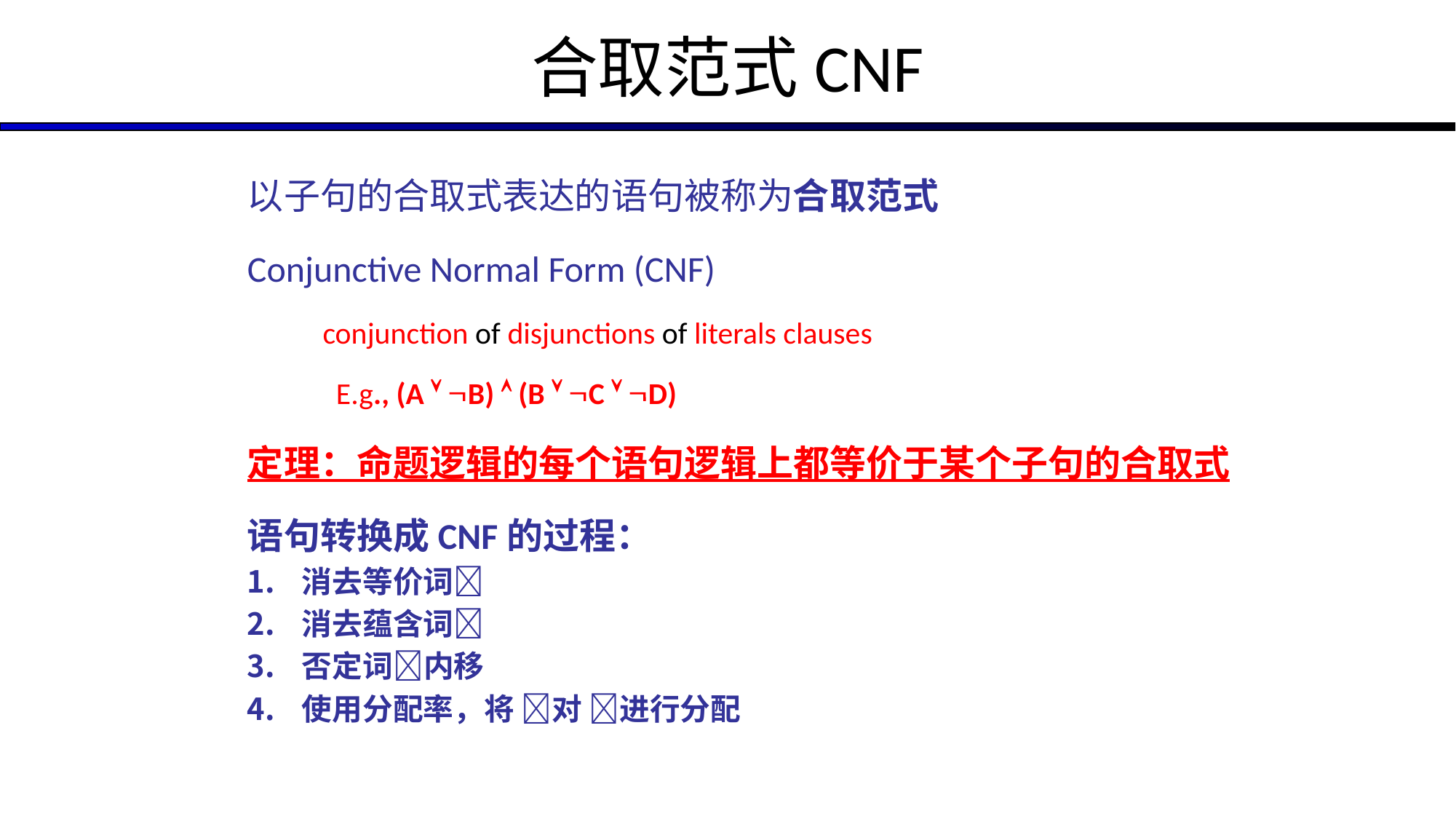

# 合取范式CNF
以子句的合取式表达的语句被称为合取范式
Conjunctive Normal Form (CNF)
   conjunction of disjunctions of literals clauses
	E.g., (A ∨ ¬B) ∧ (B ∨ ¬C ∨ ¬D)
定理：命题逻辑的每个语句逻辑上都等价于某个子句的合取式
语句转换成CNF的过程：
消去等价词⇔
消去蕴含词⇒
否定词¬内移
使用分配率，将 ∨对 ∧进行分配